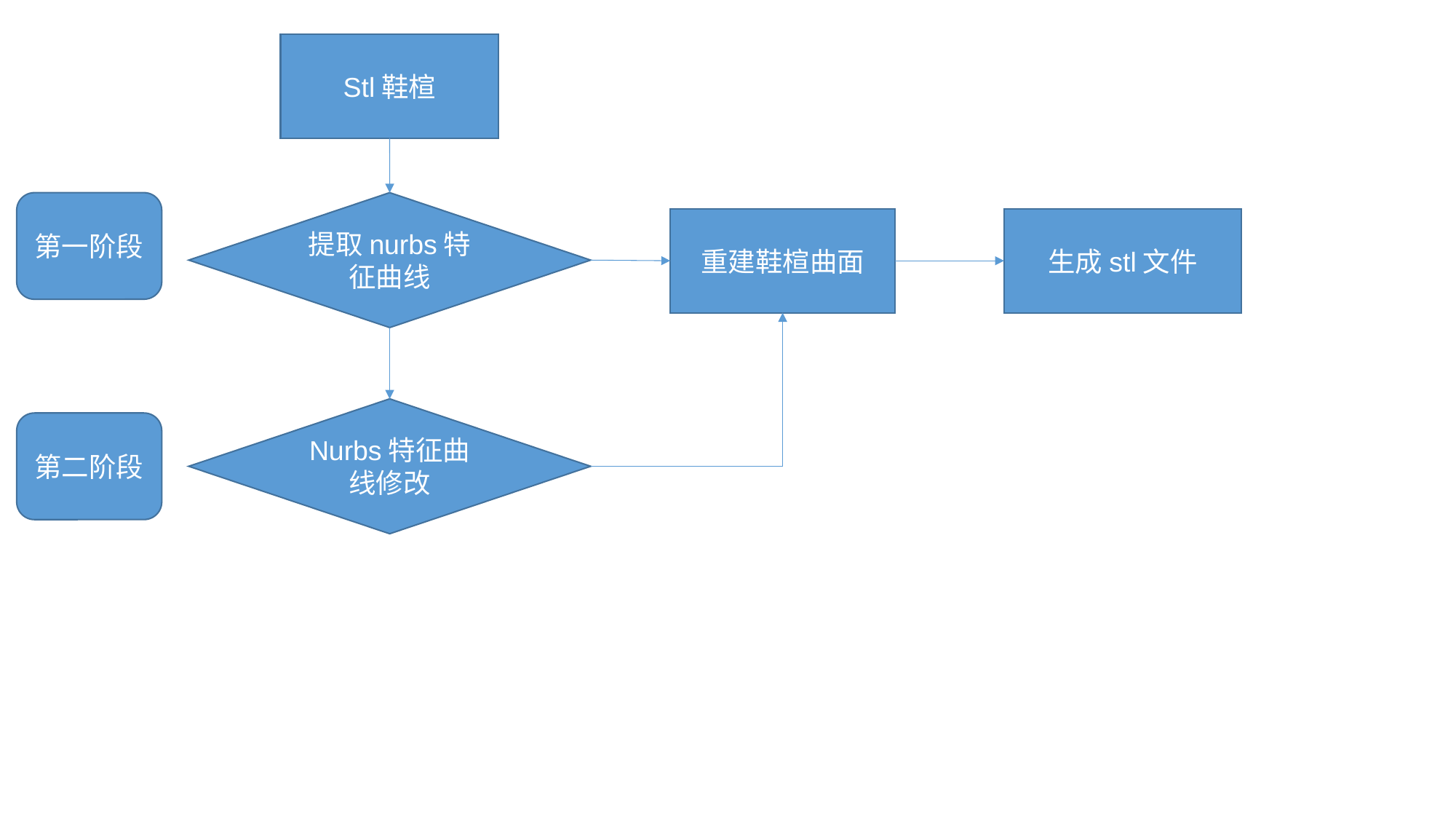

Stl鞋楦
第一阶段
提取nurbs特征曲线
重建鞋楦曲面
生成stl文件
Nurbs特征曲线修改
第二阶段